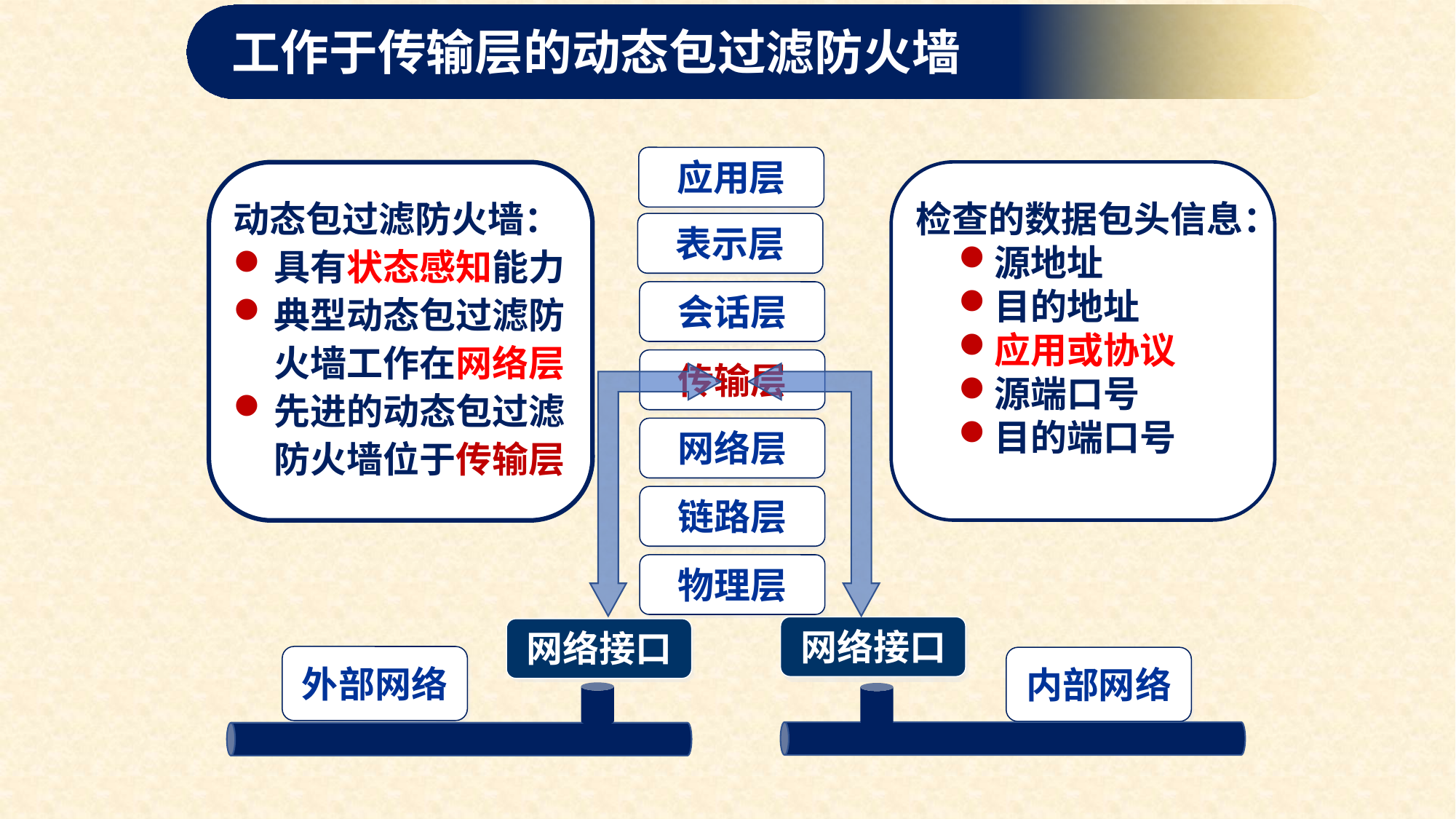

工作于传输层的动态包过滤防火墙
应用层
表示层
会话层
传输层
网络层
链路层
物理层

检查的数据包头信息：
源地址
目的地址
应用或协议
源端口号
目的端口号

动态包过滤防火墙：
具有状态感知能力
典型动态包过滤防火墙工作在网络层
先进的动态包过滤防火墙位于传输层
网络接口
网络接口
外部网络
内部网络